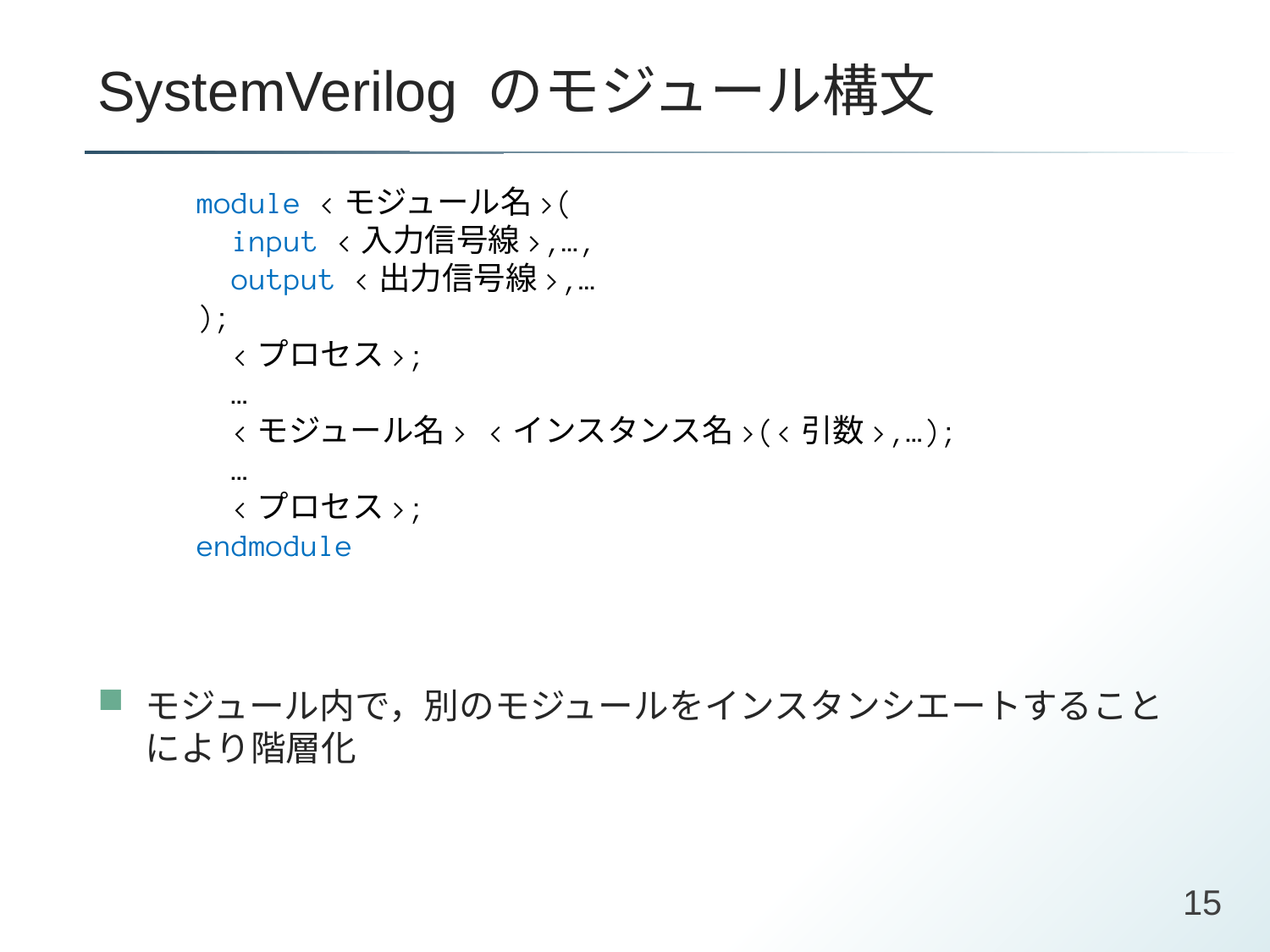

# SystemVerilog のモジュール構文
module <モジュール名>(
  input <入力信号線>,…,
  output <出力信号線>,…
);
  <プロセス>;
  …
  <モジュール名> <インスタンス名>(<引数>,…);
  …
  <プロセス>;
endmodule
モジュール内で，別のモジュールをインスタンシエートすることにより階層化
15